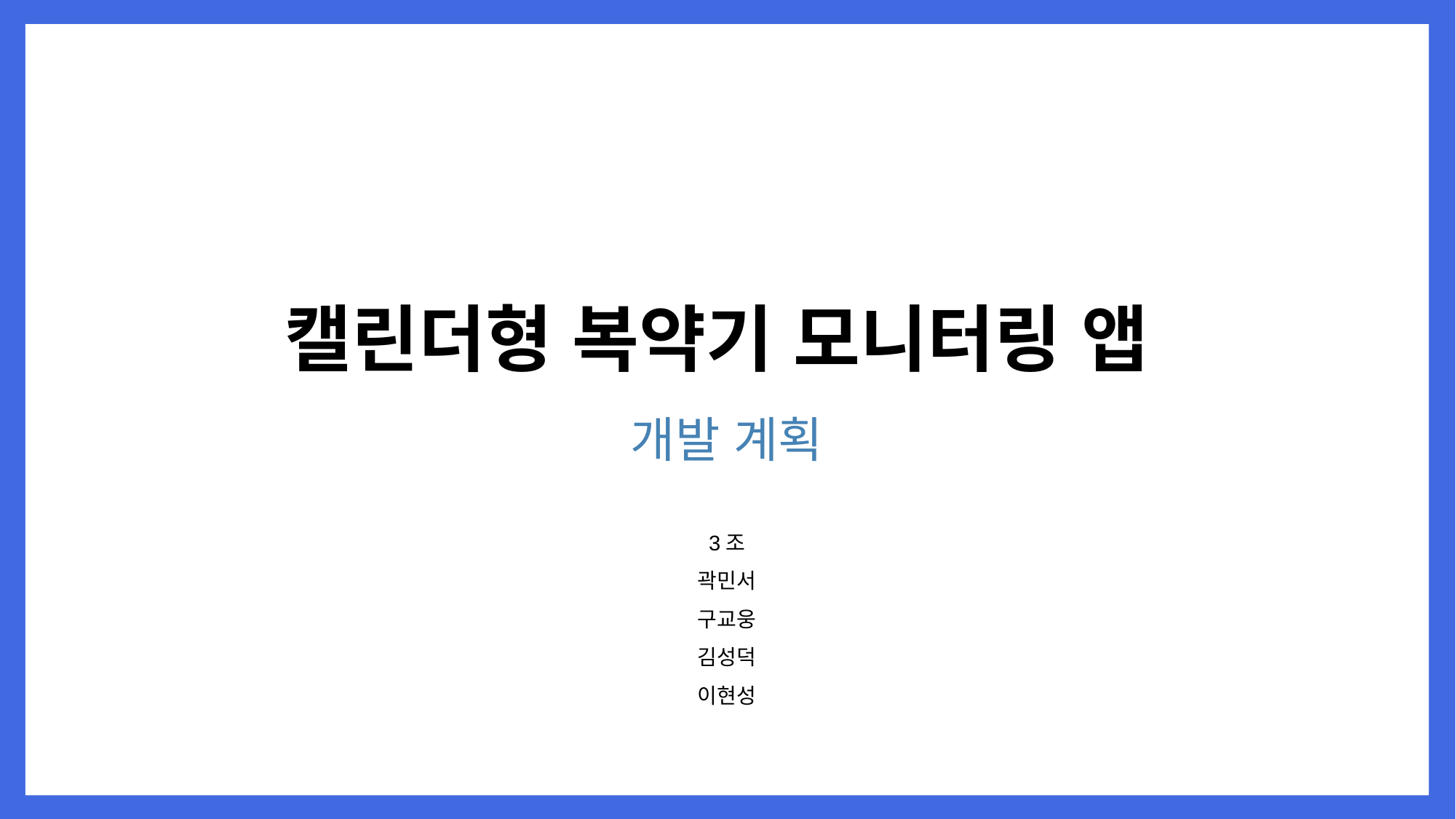

캘린더형 복약기 모니터링 앱
개발 계획

3조
곽민서
구교웅
김성덕
이현성